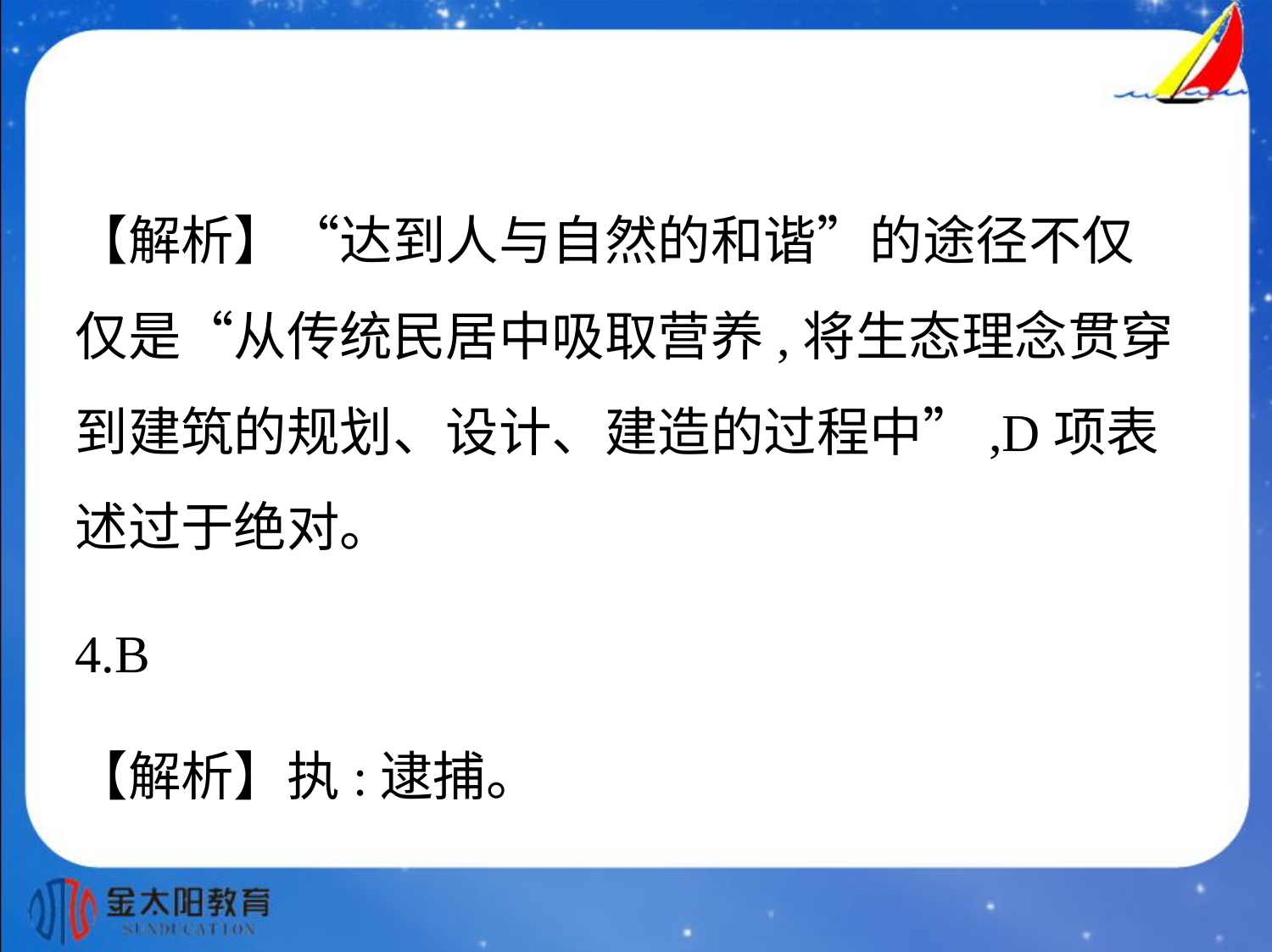

【解析】“达到人与自然的和谐”的途径不仅
仅是“从传统民居中吸取营养,将生态理念贯穿
到建筑的规划、设计、建造的过程中”,D项表
述过于绝对。
4.B
【解析】执:逮捕。